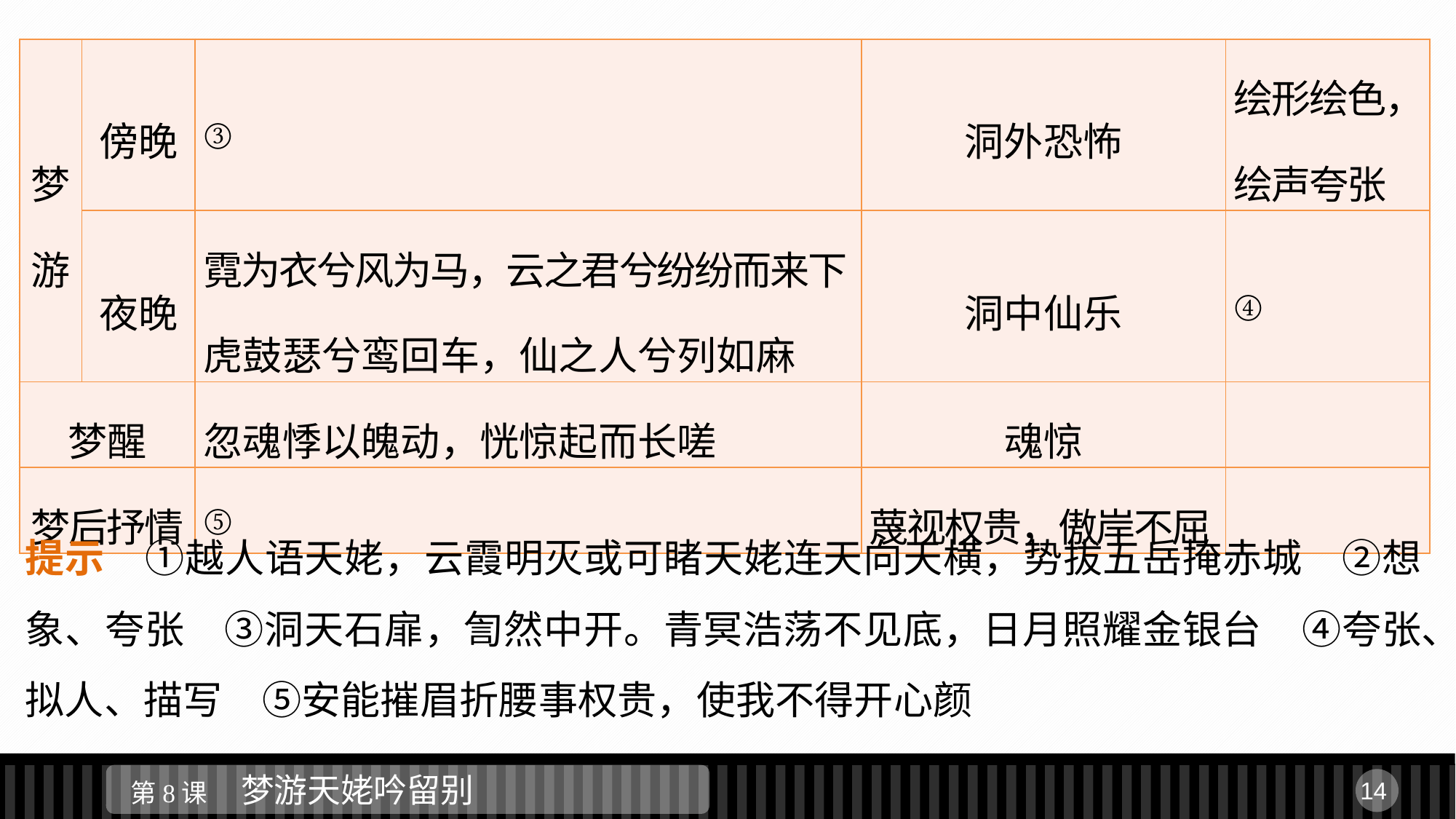

| 梦游 | 傍晚 | ③ | 洞外恐怖 | 绘形绘色，绘声夸张 |
| --- | --- | --- | --- | --- |
|  | 夜晚 | 霓为衣兮风为马，云之君兮纷纷而来下 虎鼓瑟兮鸾回车，仙之人兮列如麻 | 洞中仙乐 | ④ |
| 梦醒 |  | 忽魂悸以魄动，恍惊起而长嗟 | 魂惊 |  |
| 梦后抒情 |  | ⑤ | 蔑视权贵，傲岸不屈 |  |
提示　①越人语天姥，云霞明灭或可睹天姥连天向天横，势拔五岳掩赤城　②想象、夸张　③洞天石扉，訇然中开。青冥浩荡不见底，日月照耀金银台　④夸张、拟人、描写　⑤安能摧眉折腰事权贵，使我不得开心颜